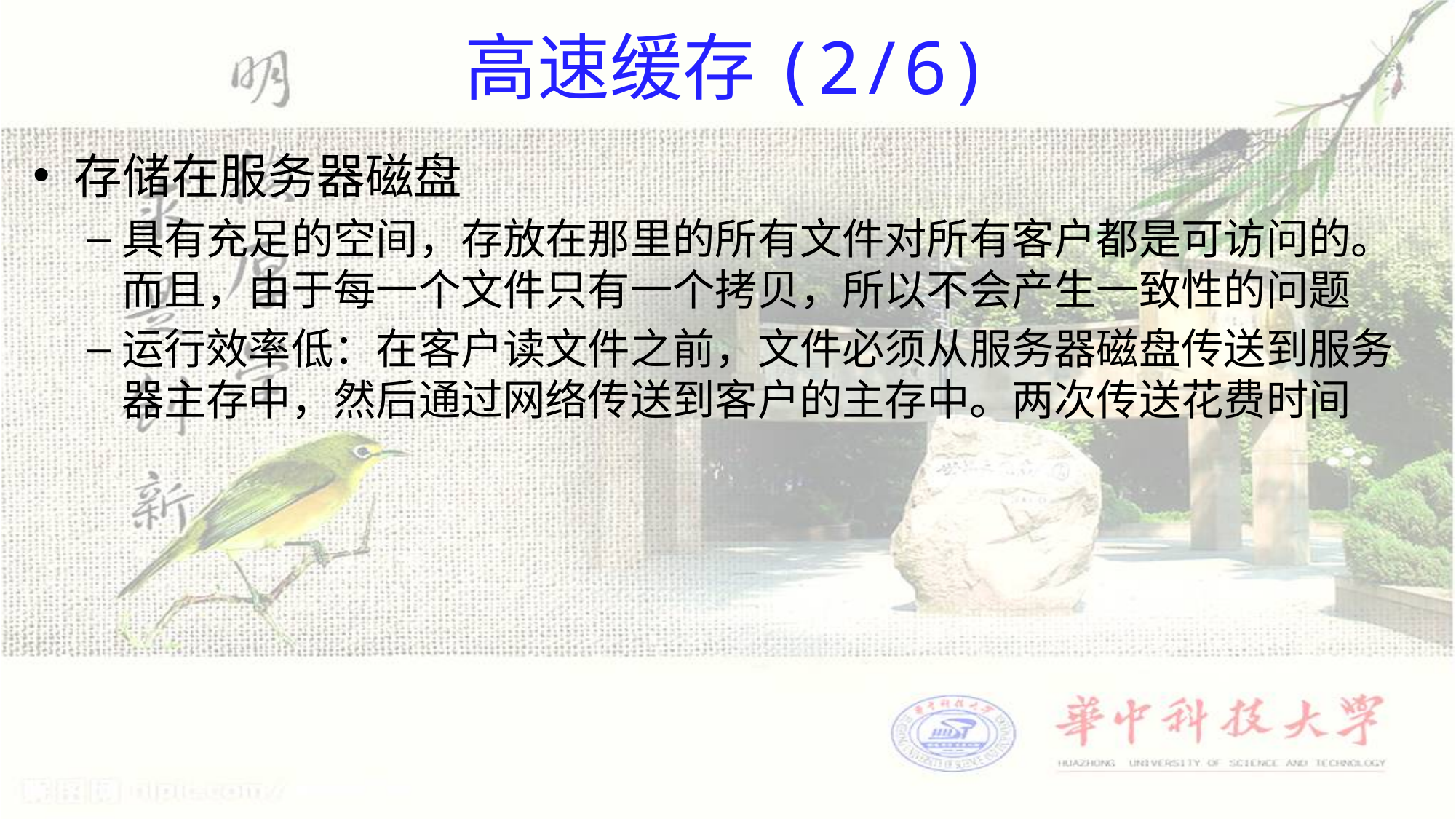

# 高速缓存(2/6)
存储在服务器磁盘
具有充足的空间，存放在那里的所有文件对所有客户都是可访问的。而且，由于每一个文件只有一个拷贝，所以不会产生一致性的问题
运行效率低：在客户读文件之前，文件必须从服务器磁盘传送到服务器主存中，然后通过网络传送到客户的主存中。两次传送花费时间